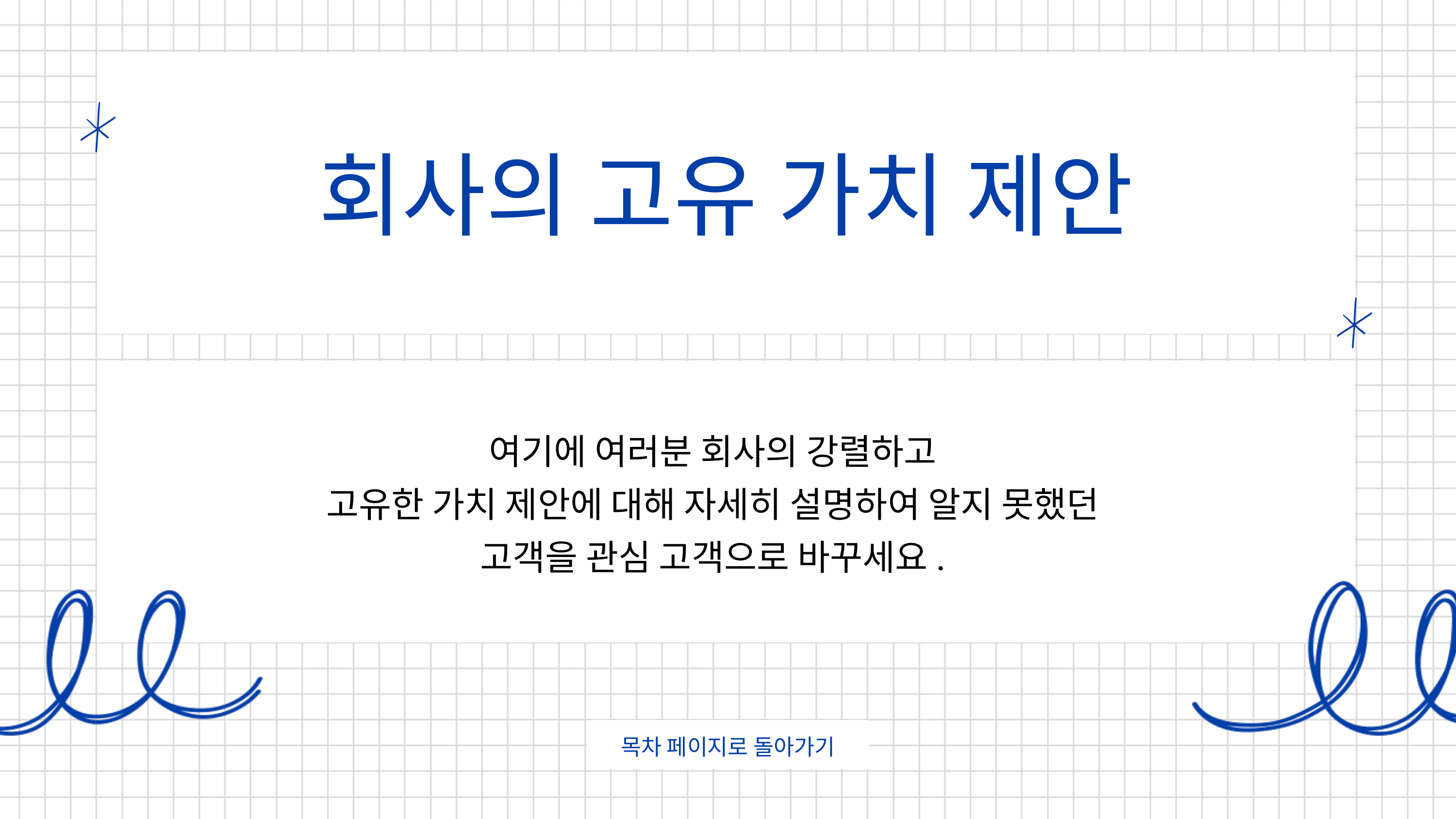

회사의 고유 가치 제안

여기에 여러분 회사의 강렬하고
고유한 가치 제안에 대해 자세히 설명하여 알지 못했던
고객을 관심 고객으로 바꾸세요.

목차 페이지로 돌아가기